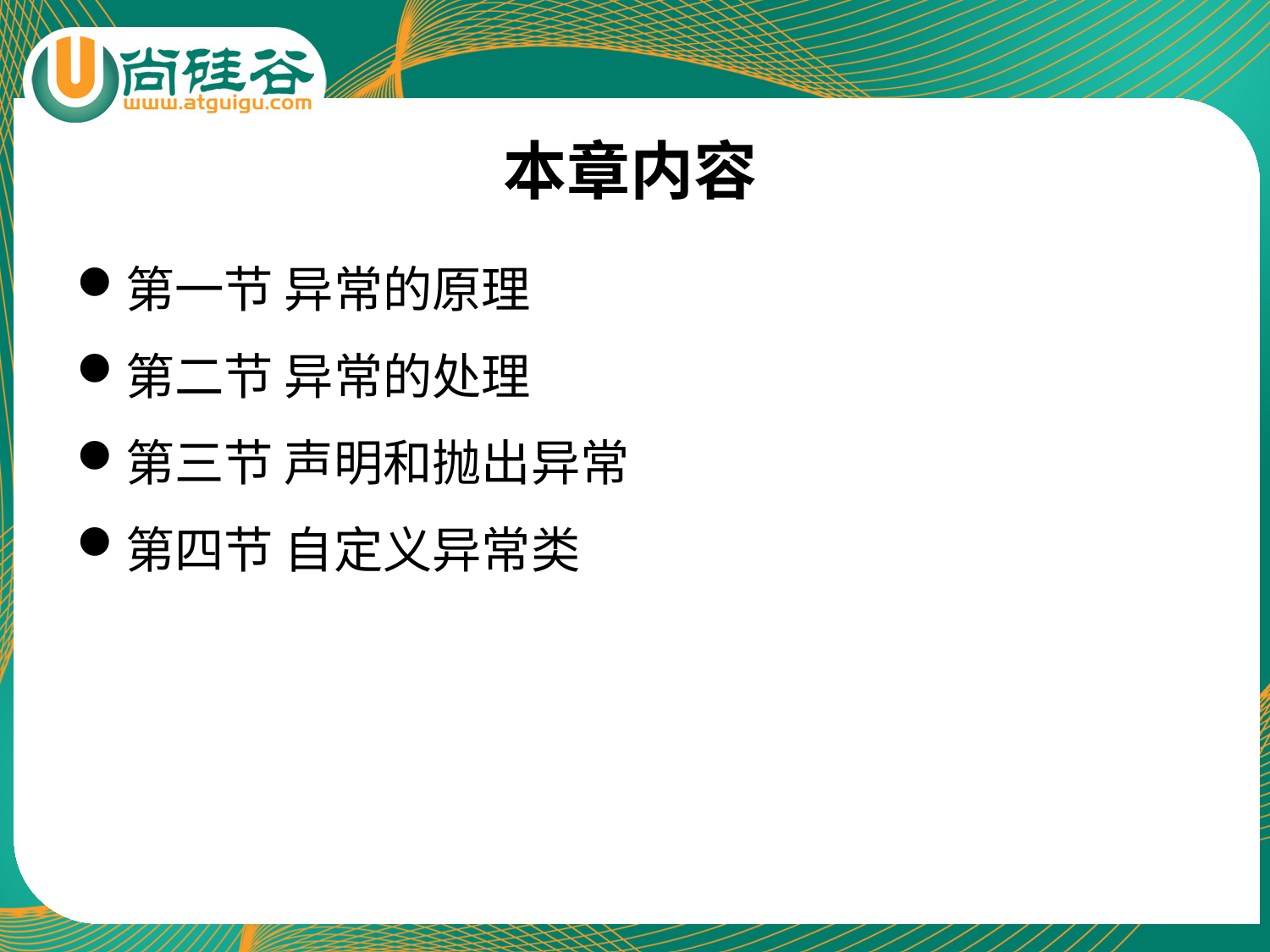

# 本章内容
第一节 异常的原理
第二节 异常的处理
第三节 声明和抛出异常
第四节 自定义异常类